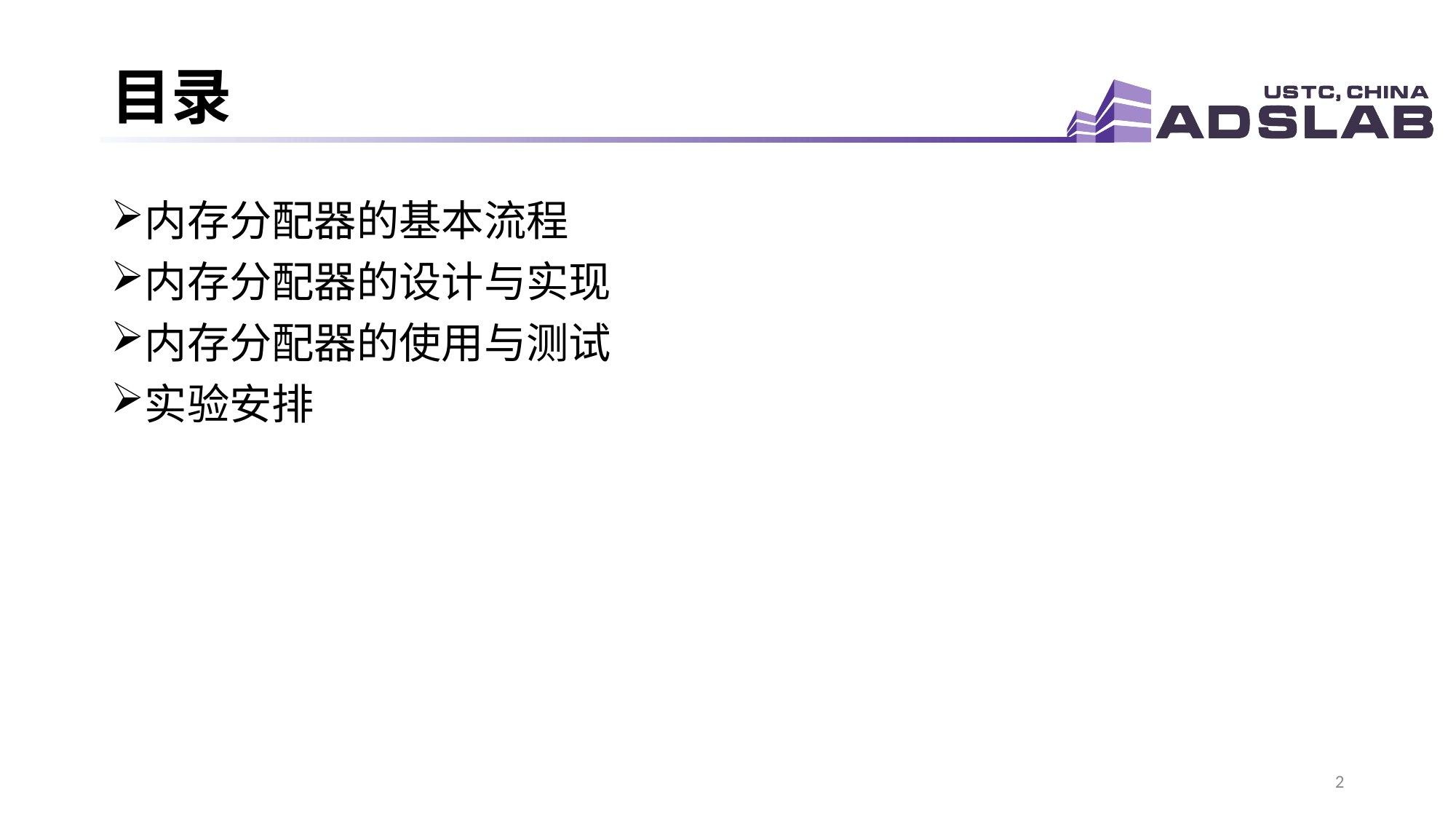

# 目录
内存分配器的基本流程
内存分配器的设计与实现
内存分配器的使用与测试
实验安排
2